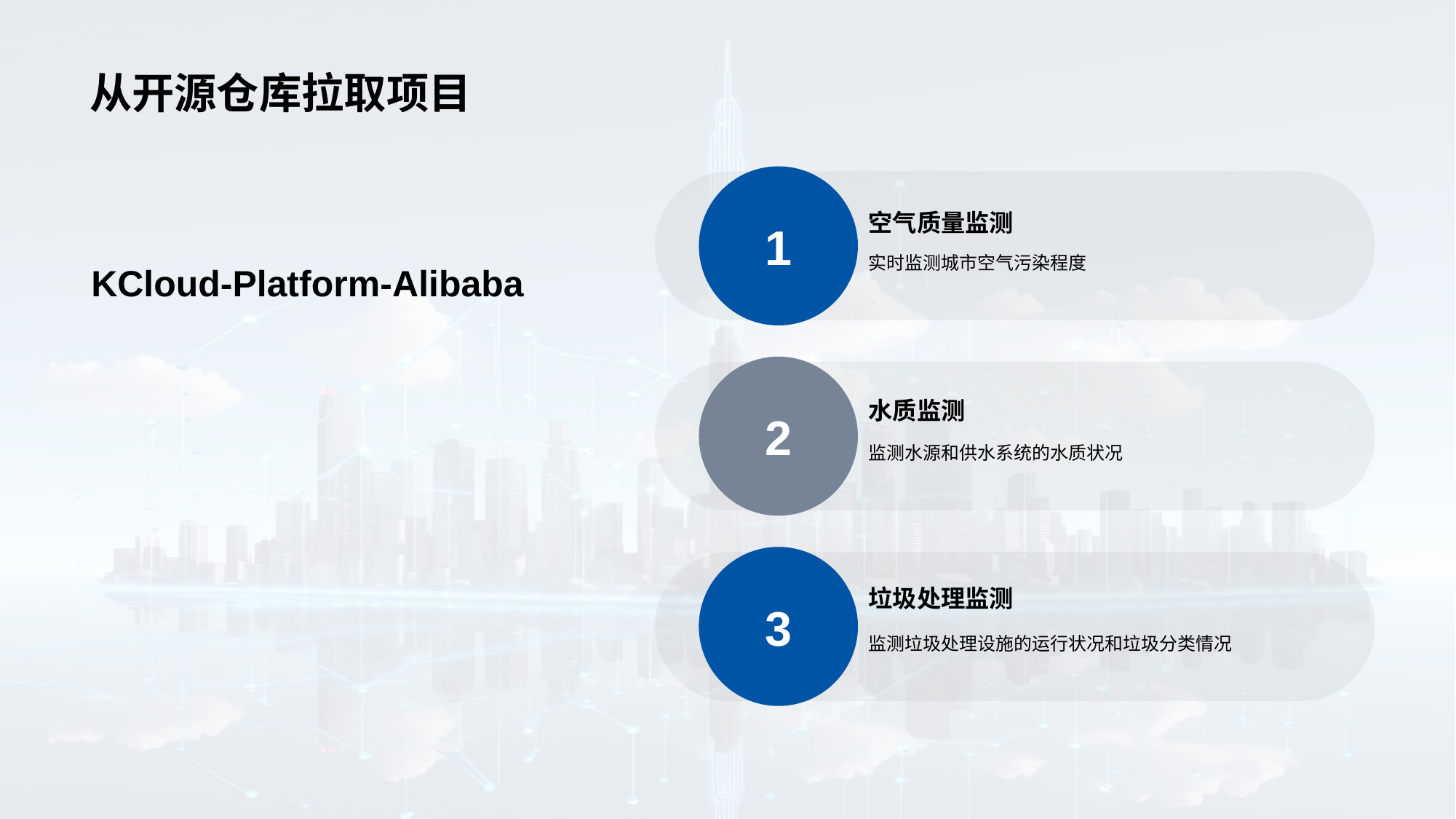

# 从开源仓库拉取项目
1

实时监测城市空气污染程度
KCloud-Platform-Alibaba
2

监测水源和供水系统的水质状况
3

监测垃圾处理设施的运行状况和垃圾分类情况
空气质量监测
水质监测
垃圾处理监测